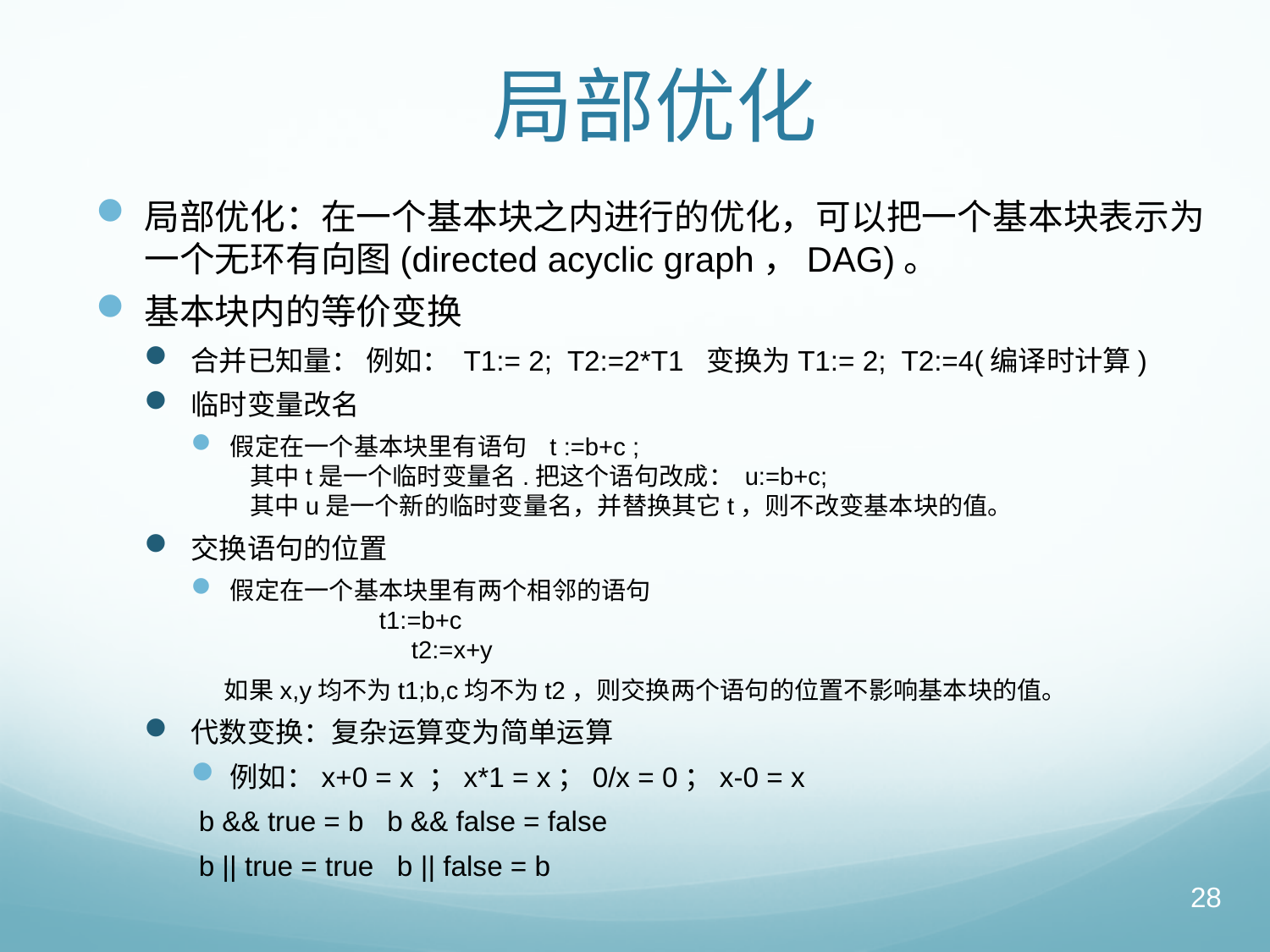

# 局部优化
局部优化：在一个基本块之内进行的优化，可以把一个基本块表示为一个无环有向图(directed acyclic graph，DAG)。
基本块内的等价变换
合并已知量： 例如： T1:= 2;  T2:=2*T1  变换为T1:= 2;  T2:=4(编译时计算)
临时变量改名
假定在一个基本块里有语句   t :=b+c ;
  其中t是一个临时变量名.把这个语句改成： u:=b+c;
  其中u是一个新的临时变量名，并替换其它t，则不改变基本块的值。
交换语句的位置
假定在一个基本块里有两个相邻的语句
                          t1:=b+c
                          t2:=x+y
     如果x,y均不为t1;b,c均不为t2，则交换两个语句的位置不影响基本块的值。
代数变换：复杂运算变为简单运算
例如：x+0 = x ；x*1 = x；0/x = 0；x-0 = x
 b && true = b   b && false = false
 b || true = true   b || false = b

28